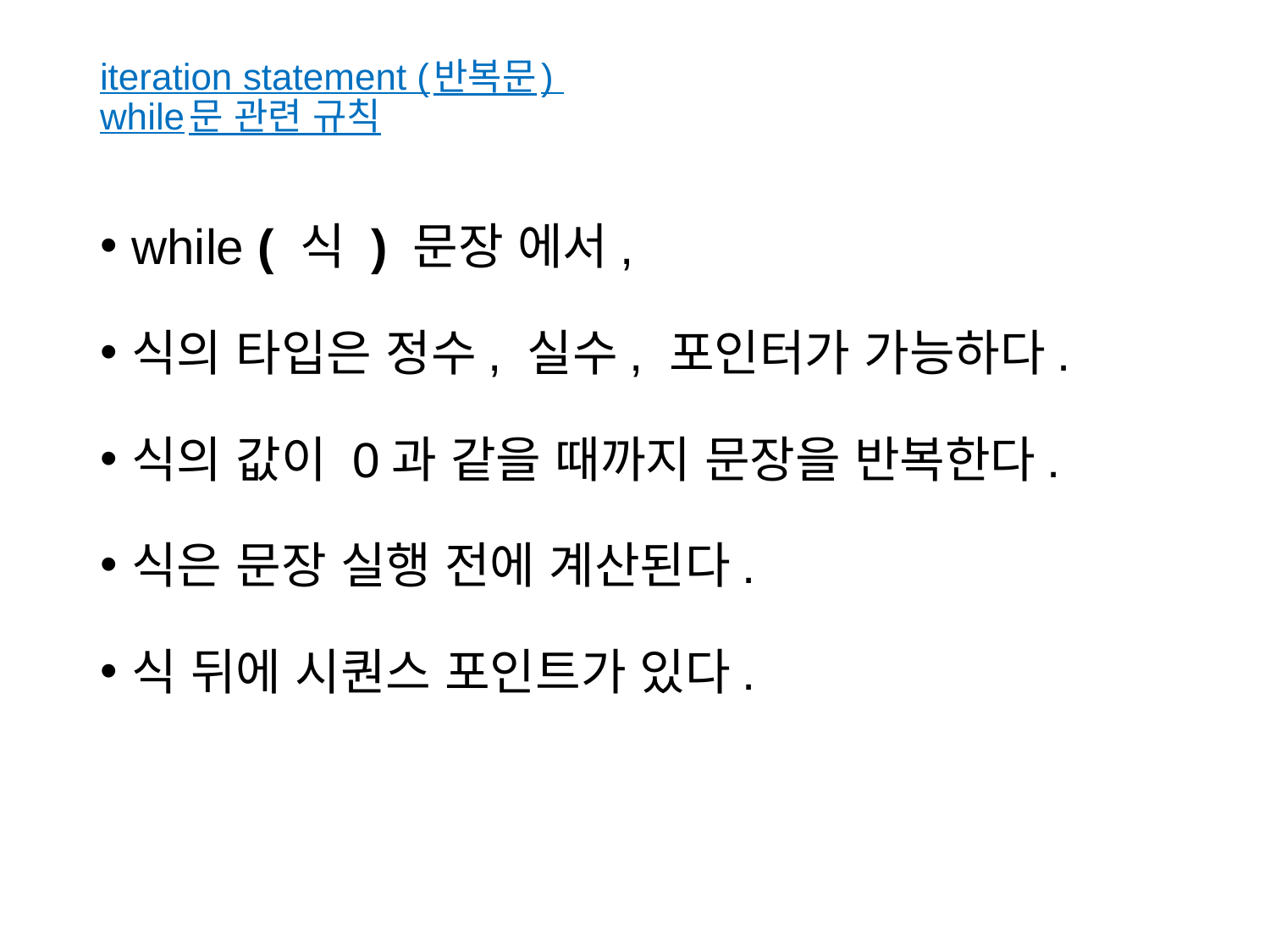

# iteration statement (반복문) while문 관련 규칙
while ( 식 ) 문장 에서,
식의 타입은 정수, 실수, 포인터가 가능하다.
식의 값이 0과 같을 때까지 문장을 반복한다.
식은 문장 실행 전에 계산된다.
식 뒤에 시퀀스 포인트가 있다.